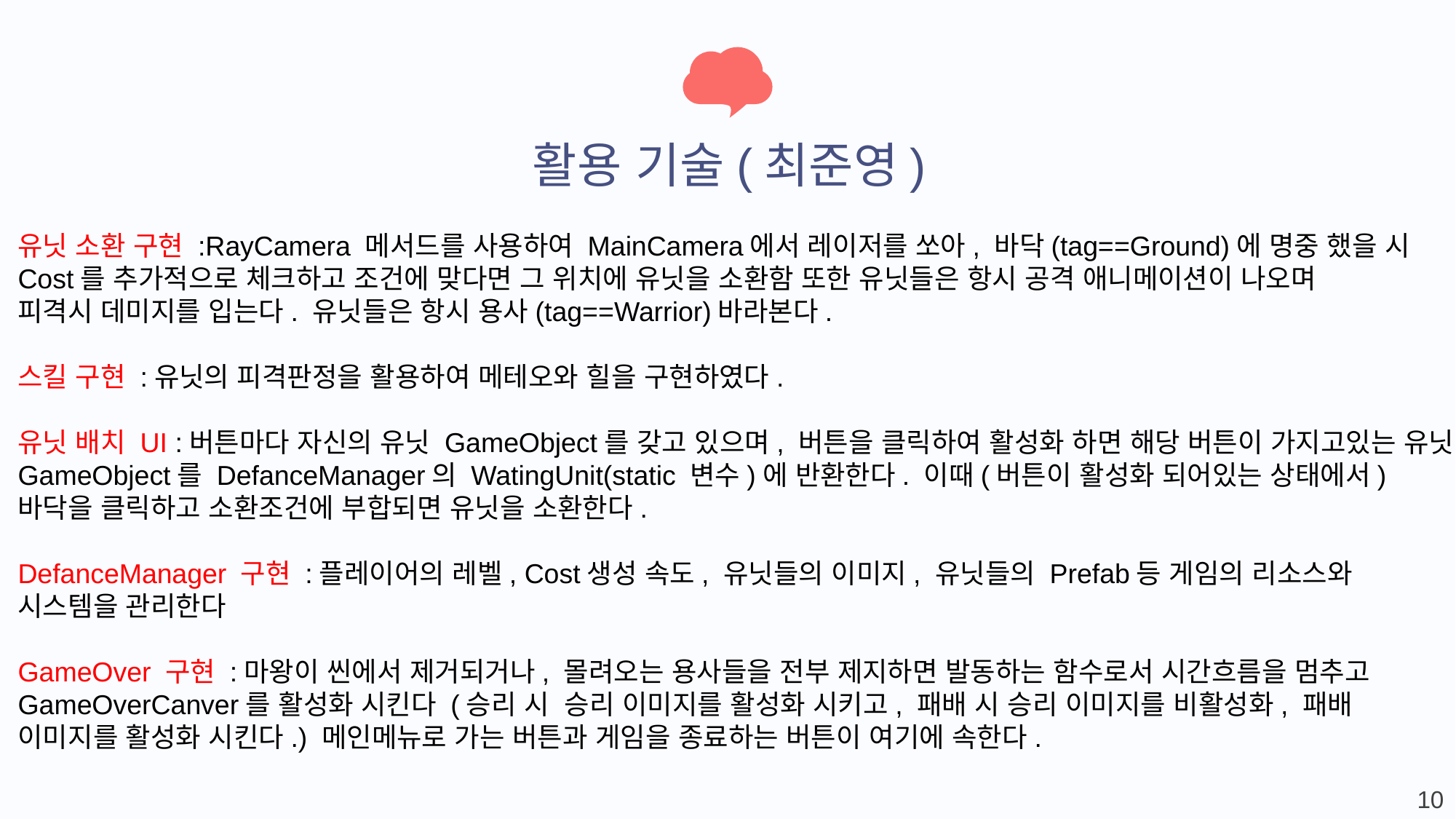

기술.
활용 기술(최준영)
유닛 소환 구현 :RayCamera 메서드를 사용하여 MainCamera에서 레이저를 쏘아, 바닥(tag==Ground)에 명중 했을 시 Cost를 추가적으로 체크하고 조건에 맞다면 그 위치에 유닛을 소환함 또한 유닛들은 항시 공격 애니메이션이 나오며
피격시 데미지를 입는다. 유닛들은 항시 용사(tag==Warrior)바라본다.

스킬 구현 :유닛의 피격판정을 활용하여 메테오와 힐을 구현하였다.

유닛 배치 UI :버튼마다 자신의 유닛 GameObject를 갖고 있으며, 버튼을 클릭하여 활성화 하면 해당 버튼이 가지고있는 유닛 GameObject를 DefanceManager의 WatingUnit(static 변수)에 반환한다. 이때(버튼이 활성화 되어있는 상태에서) 바닥을 클릭하고 소환조건에 부합되면 유닛을 소환한다.

DefanceManager 구현 :플레이어의 레벨, Cost생성 속도, 유닛들의 이미지, 유닛들의 Prefab등 게임의 리소스와 시스템을 관리한다

GameOver 구현 :마왕이 씬에서 제거되거나, 몰려오는 용사들을 전부 제지하면 발동하는 함수로서 시간흐름을 멈추고 GameOverCanver를 활성화 시킨다 (승리 시  승리 이미지를 활성화 시키고, 패배 시 승리 이미지를 비활성화, 패배 이미지를 활성화 시킨다.) 메인메뉴로 가는 버튼과 게임을 종료하는 버튼이 여기에 속한다.
10